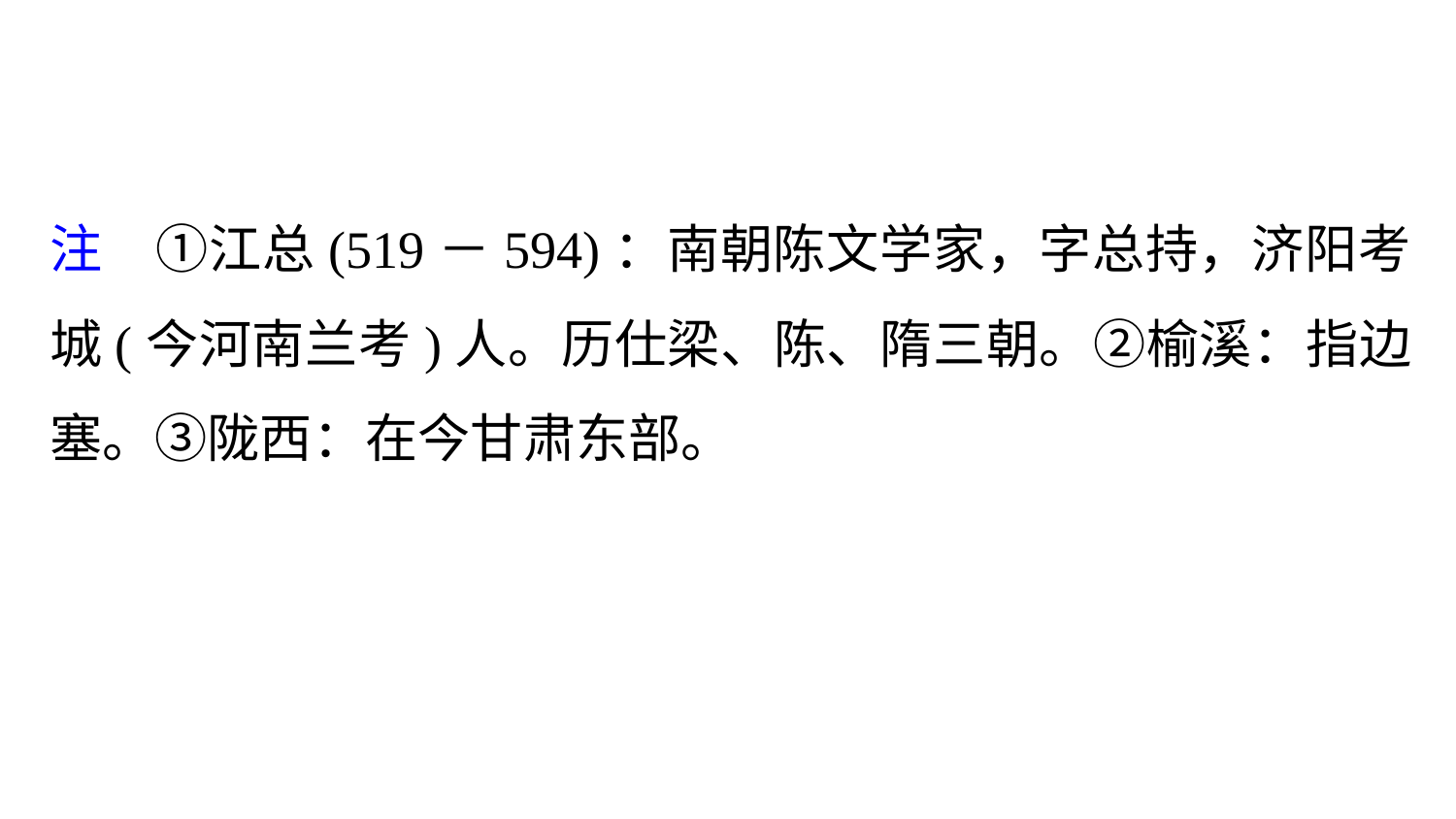

注　①江总(519－594)：南朝陈文学家，字总持，济阳考城(今河南兰考)人。历仕梁、陈、隋三朝。②榆溪：指边塞。③陇西：在今甘肃东部。